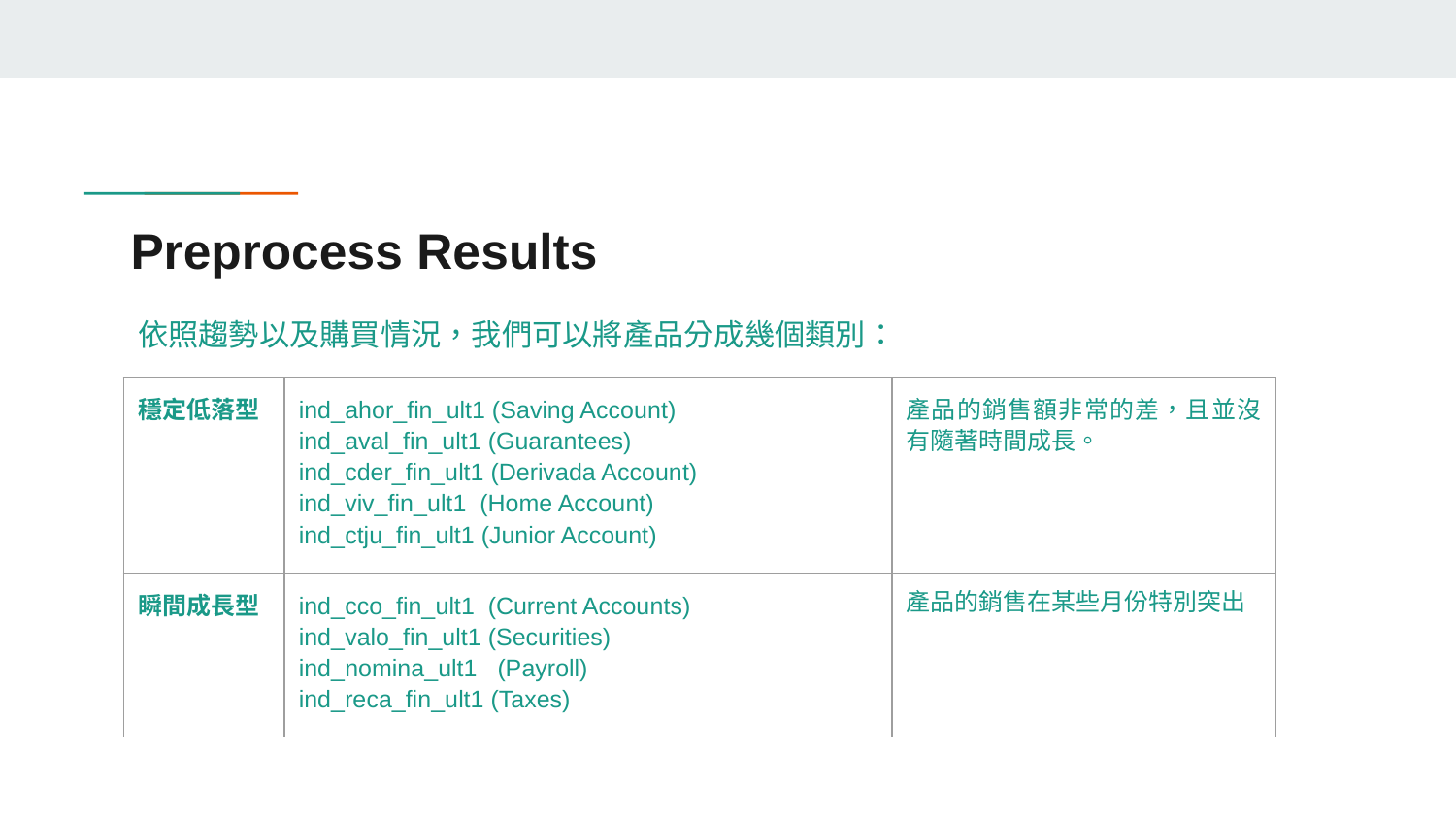

# Preprocess Results
依照趨勢以及購買情況，我們可以將產品分成幾個類別：
| 穩定低落型 | ind\_ahor\_fin\_ult1 (Saving Account) ind\_aval\_fin\_ult1 (Guarantees) ind\_cder\_fin\_ult1 (Derivada Account) ind\_viv\_fin\_ult1 (Home Account) ind\_ctju\_fin\_ult1 (Junior Account) | 產品的銷售額非常的差，且並沒有隨著時間成長。 |
| --- | --- | --- |
| 瞬間成長型 | ind\_cco\_fin\_ult1 (Current Accounts) ind\_valo\_fin\_ult1 (Securities) ind\_nomina\_ult1 (Payroll) ind\_reca\_fin\_ult1 (Taxes) | 產品的銷售在某些月份特別突出 |